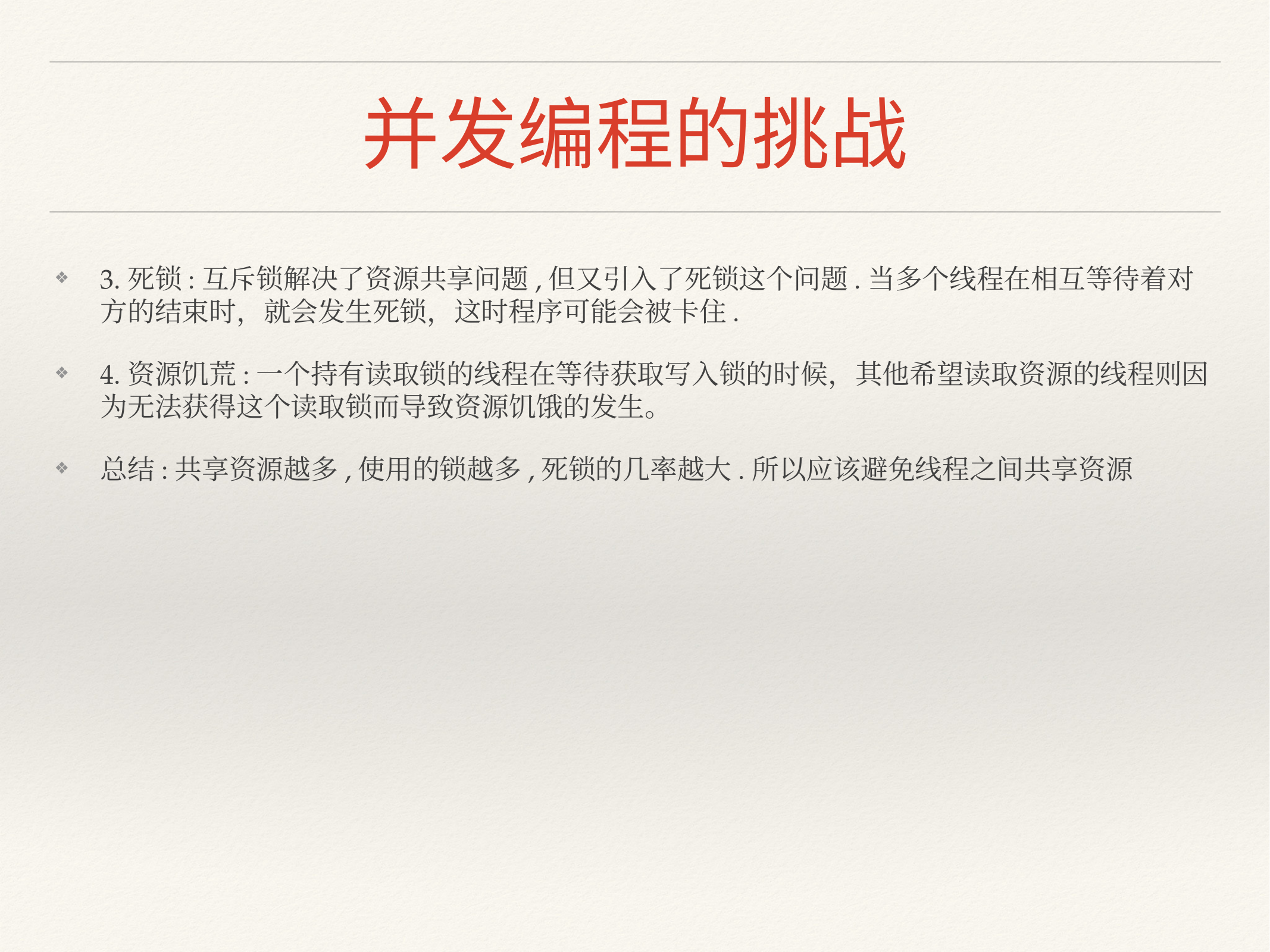

# 并发编程的挑战
3.死锁:互斥锁解决了资源共享问题,但又引入了死锁这个问题.当多个线程在相互等待着对方的结束时，就会发生死锁，这时程序可能会被卡住.
4.资源饥荒:一个持有读取锁的线程在等待获取写入锁的时候，其他希望读取资源的线程则因为无法获得这个读取锁而导致资源饥饿的发生。
总结:共享资源越多,使用的锁越多,死锁的几率越大.所以应该避免线程之间共享资源